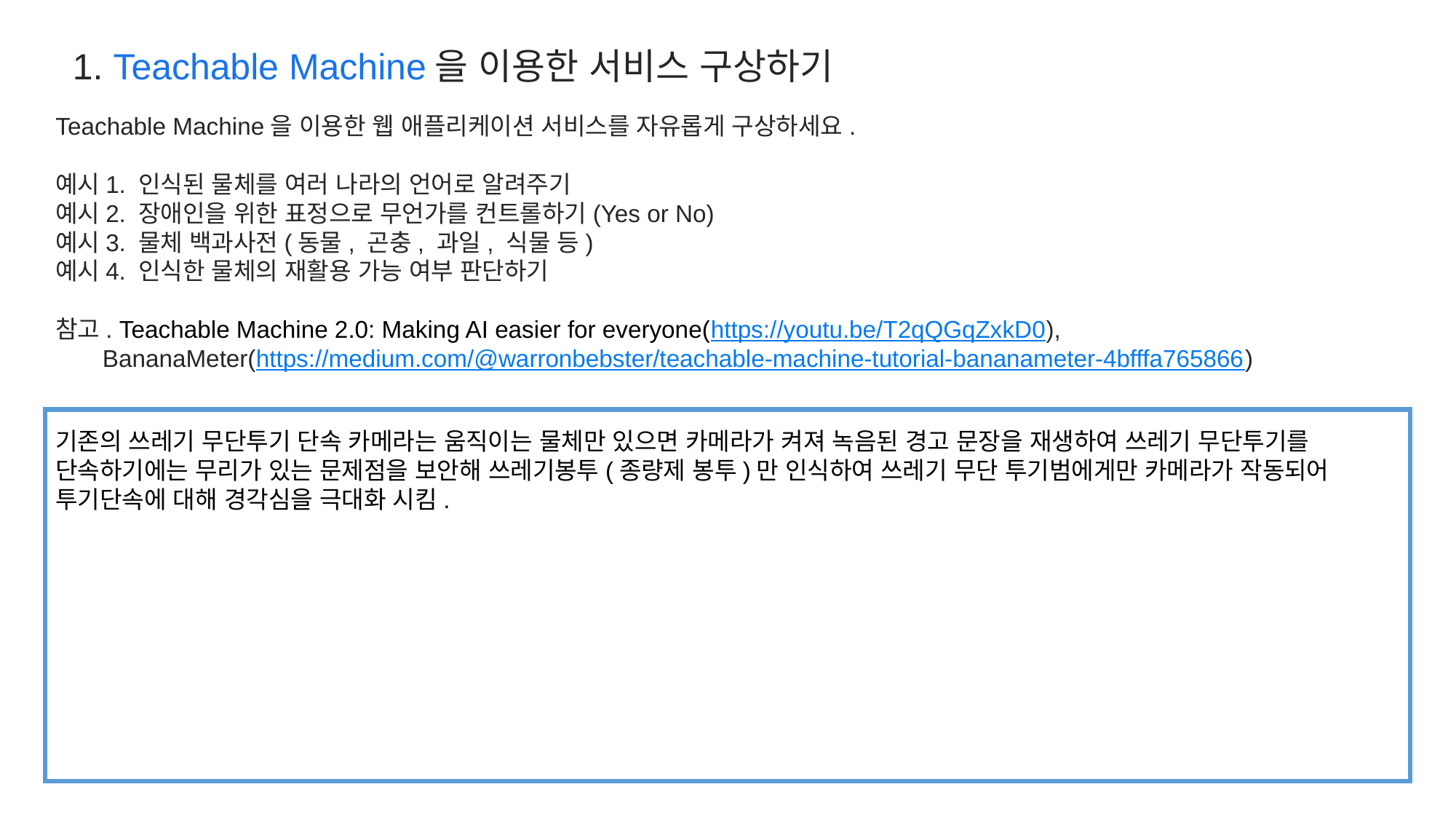

1. Teachable Machine을 이용한 서비스 구상하기
Teachable Machine을 이용한 웹 애플리케이션 서비스를 자유롭게 구상하세요.
예시1. 인식된 물체를 여러 나라의 언어로 알려주기
예시2. 장애인을 위한 표정으로 무언가를 컨트롤하기(Yes or No)
예시3. 물체 백과사전(동물, 곤충, 과일, 식물 등)
예시4. 인식한 물체의 재활용 가능 여부 판단하기

참고. Teachable Machine 2.0: Making AI easier for everyone(https://youtu.be/T2qQGqZxkD0),
       BananaMeter(https://medium.com/@warronbebster/teachable-machine-tutorial-bananameter-4bfffa765866)

기존의 쓰레기 무단투기 단속 카메라는 움직이는 물체만 있으면 카메라가 켜져 녹음된 경고 문장을 재생하여 쓰레기 무단투기를 단속하기에는 무리가 있는 문제점을 보안해 쓰레기봉투(종량제 봉투)만 인식하여 쓰레기 무단 투기범에게만 카메라가 작동되어 투기단속에 대해 경각심을 극대화 시킴.